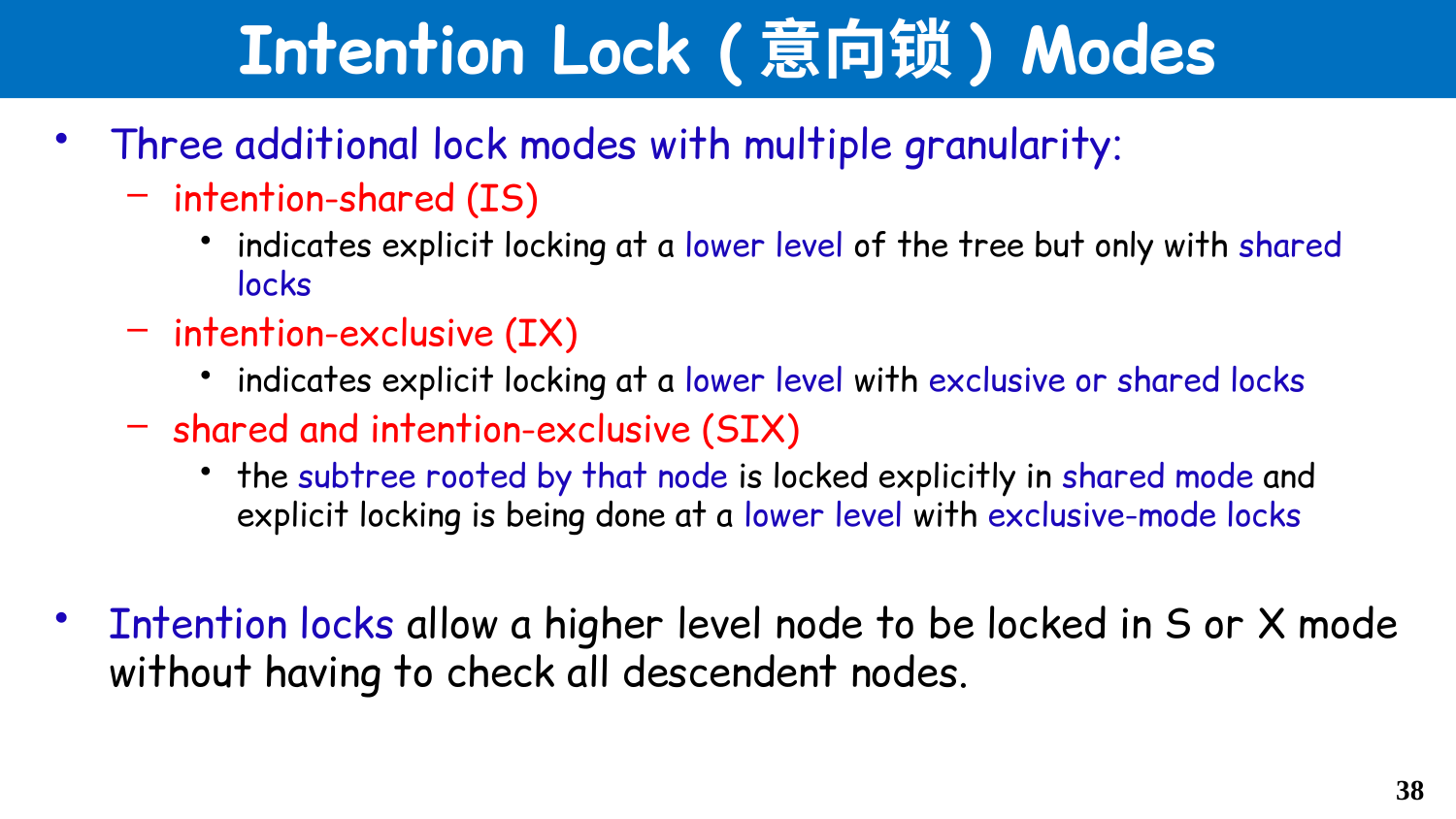

# Intention Lock (意向锁) Modes
Three additional lock modes with multiple granularity:
intention-shared (IS)
indicates explicit locking at a lower level of the tree but only with shared locks
intention-exclusive (IX)
indicates explicit locking at a lower level with exclusive or shared locks
shared and intention-exclusive (SIX)
the subtree rooted by that node is locked explicitly in shared mode and explicit locking is being done at a lower level with exclusive-mode locks

Intention locks allow a higher level node to be locked in S or X mode without having to check all descendent nodes.